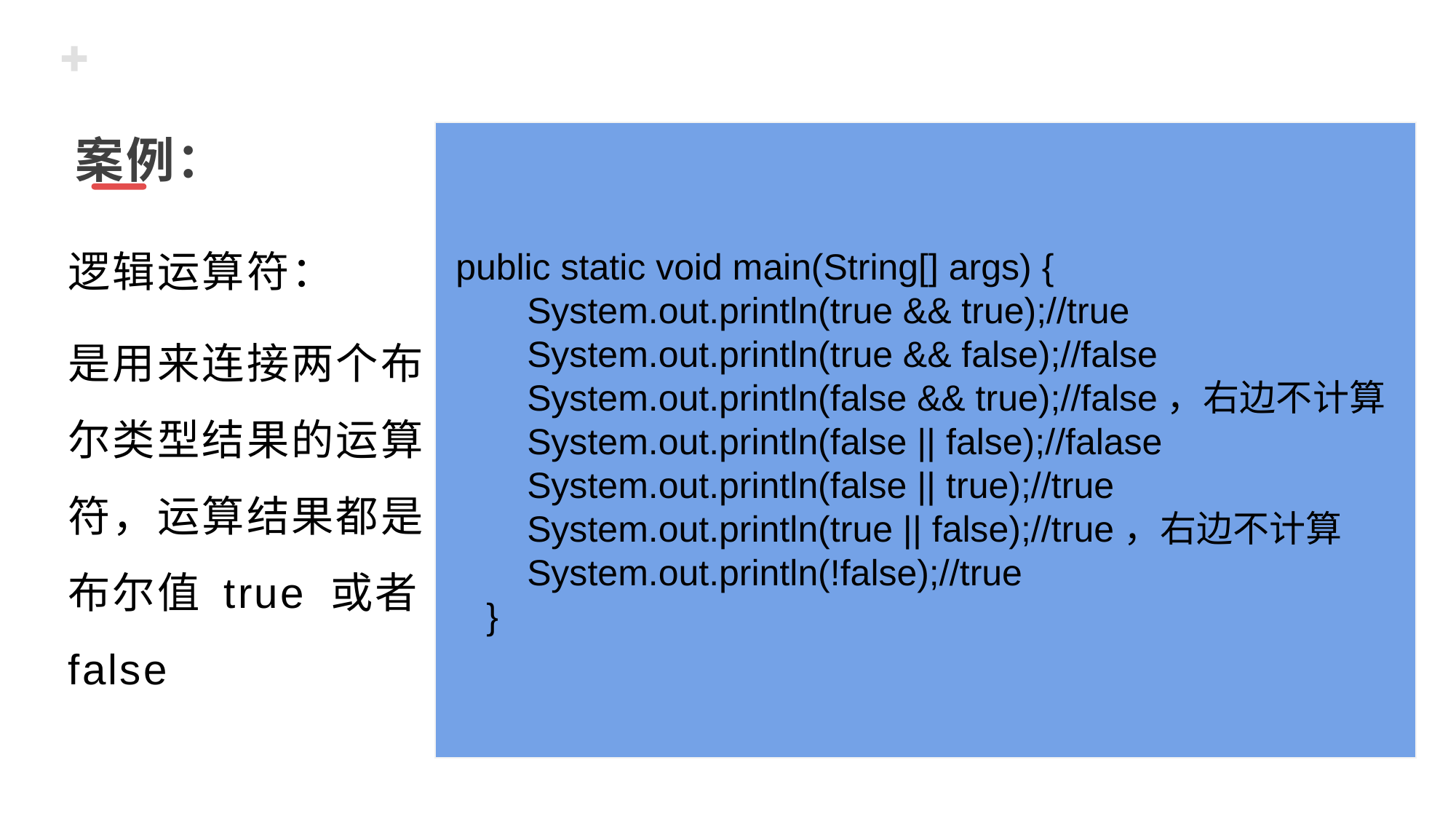

案例：
 public static void main(String[] args) {
        System.out.println(true && true);//true
        System.out.println(true && false);//false
        System.out.println(false && true);//false，右边不计算
        System.out.println(false || false);//falase
        System.out.println(false || true);//true
        System.out.println(true || false);//true，右边不计算
        System.out.println(!false);//true
    }

逻辑运算符：
是用来连接两个布尔类型结果的运算符，运算结果都是布尔值 true 或者 false